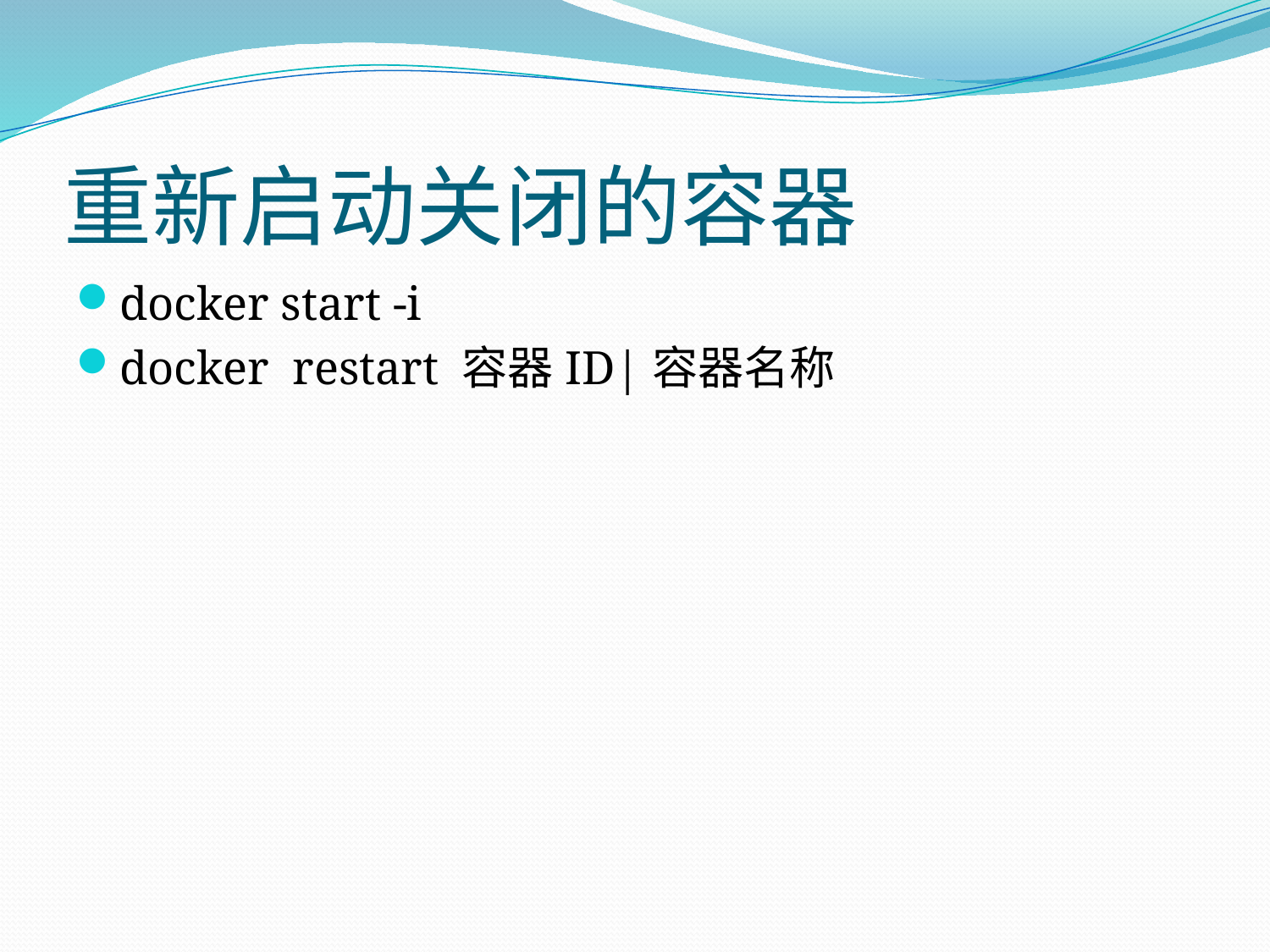

# 重新启动关闭的容器
docker start -i
docker  restart 容器ID|容器名称